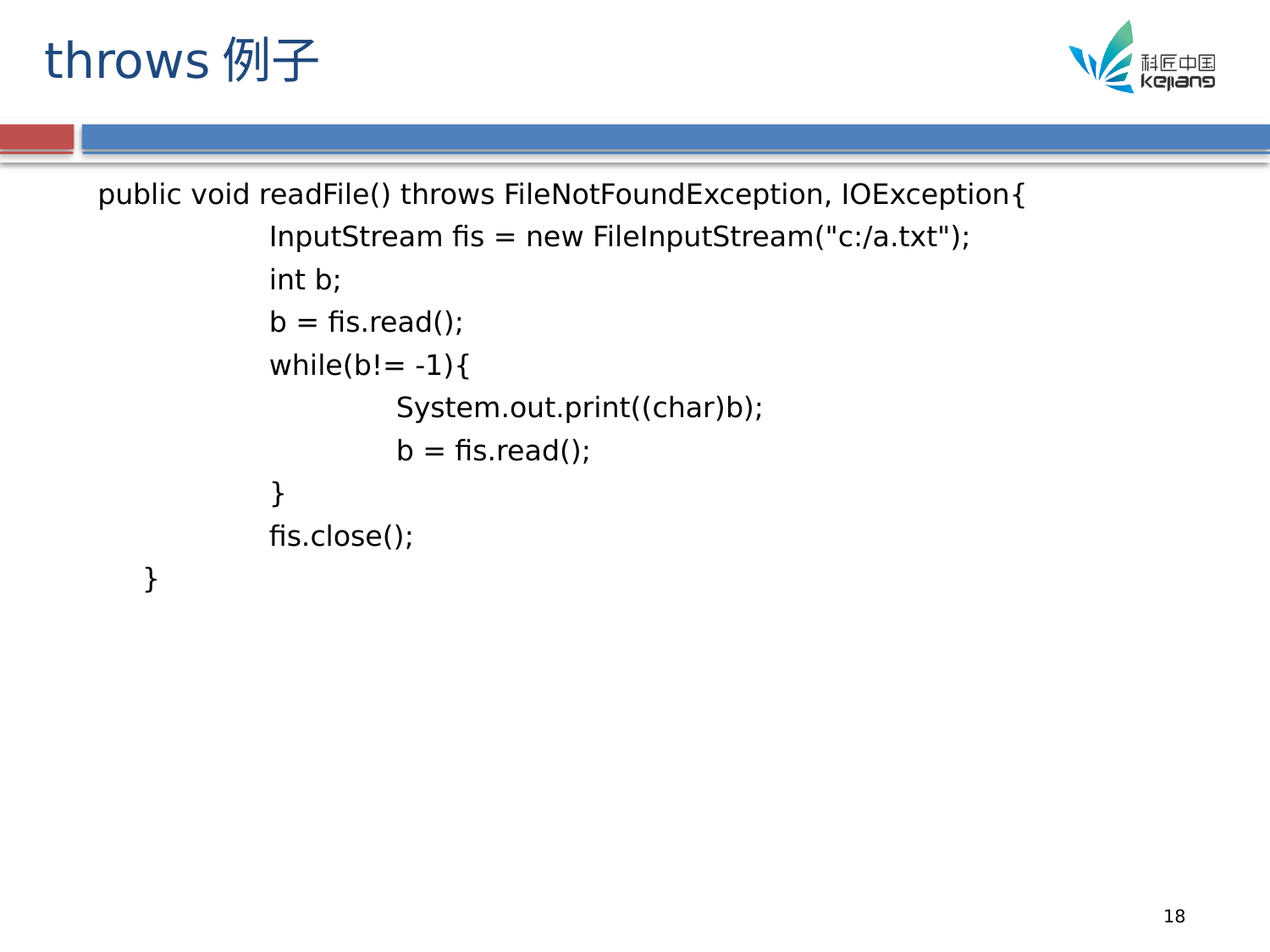

# throws例子
public void readFile() throws FileNotFoundException, IOException{
		InputStream fis = new FileInputStream("c:/a.txt");
		int b;
		b = fis.read();
		while(b!= -1){
			System.out.print((char)b);
			b = fis.read();
		}
		fis.close();
	}
18